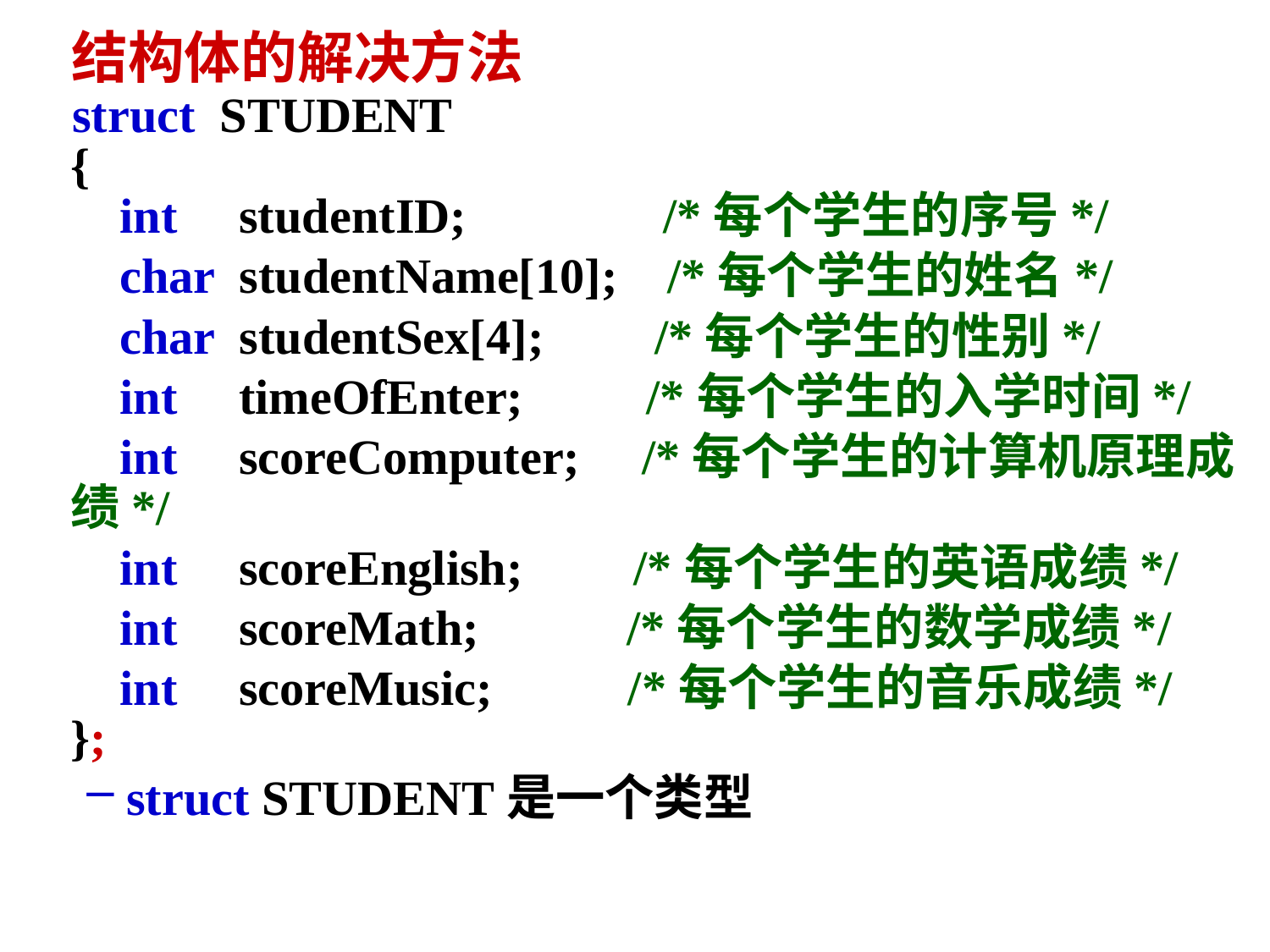

# 结构体的解决方法
    struct  STUDENT
{
    int     studentID;                /*每个学生的序号*/
	    char  studentName[10];    /*每个学生的姓名*/
	    char  studentSex[4];         /*每个学生的性别*/
	    int     timeOfEnter;          /*每个学生的入学时间*/
	    int     scoreComputer;     /*每个学生的计算机原理成绩*/
	    int     scoreEnglish;         /*每个学生的英语成绩*/
	    int     scoreMath;            /*每个学生的数学成绩*/
	    int     scoreMusic;           /*每个学生的音乐成绩*/
};
struct STUDENT是一个类型